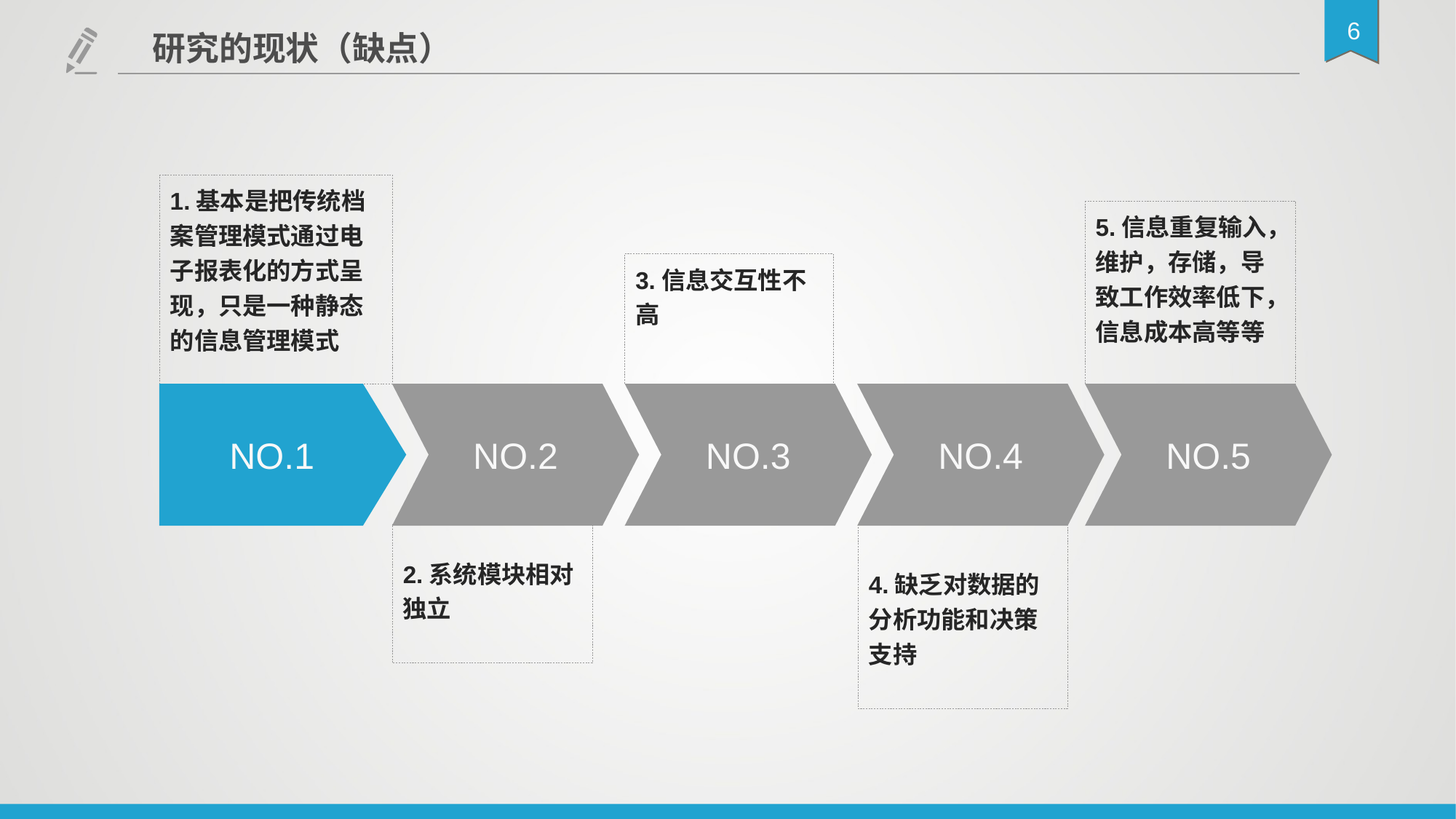

研究的现状（缺点）

1.基本是把传统档案管理模式通过电子报表化的方式呈现，只是一种静态的信息管理模式

5.信息重复输入，维护，存储，导致工作效率低下，信息成本高等等
3.信息交互性不高
NO.1
NO.2
NO.3
NO.4
NO.5
2.系统模块相对独立

4.缺乏对数据的分析功能和决策支持